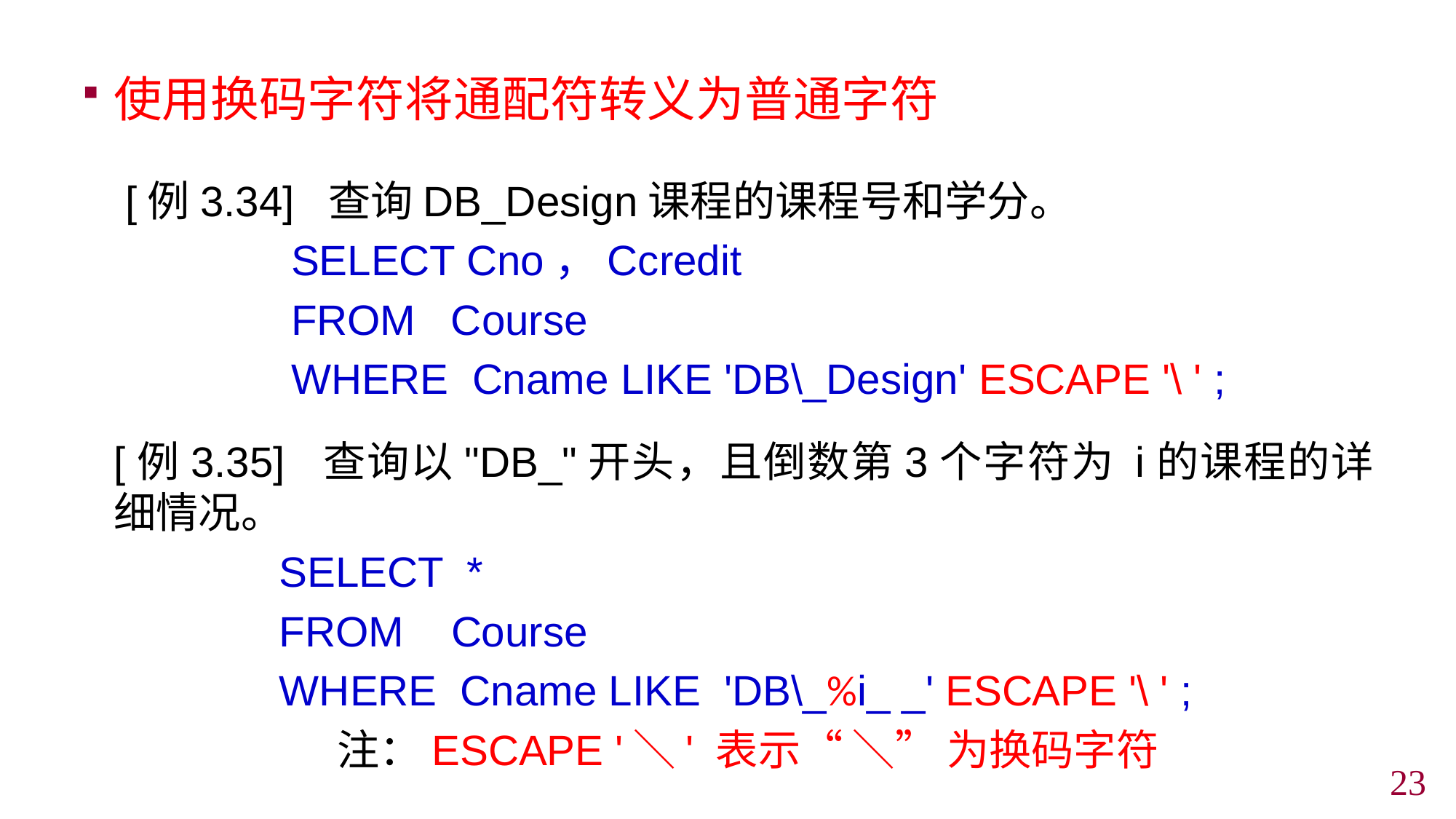

使用换码字符将通配符转义为普通字符

 [例3.34]  查询DB_Design课程的课程号和学分。
               SELECT Cno，Ccredit
               FROM   Course
               WHERE  Cname LIKE 'DB\_Design' ESCAPE '\ ' ;

[例3.35]  查询以"DB_"开头，且倒数第3个字符为 i的课程的详细情况。
              SELECT  *
              FROM    Course
              WHERE  Cname LIKE  'DB\_%i_ _' ESCAPE '\ ' ;
	           注：ESCAPE '＼' 表示“ ＼” 为换码字符
23